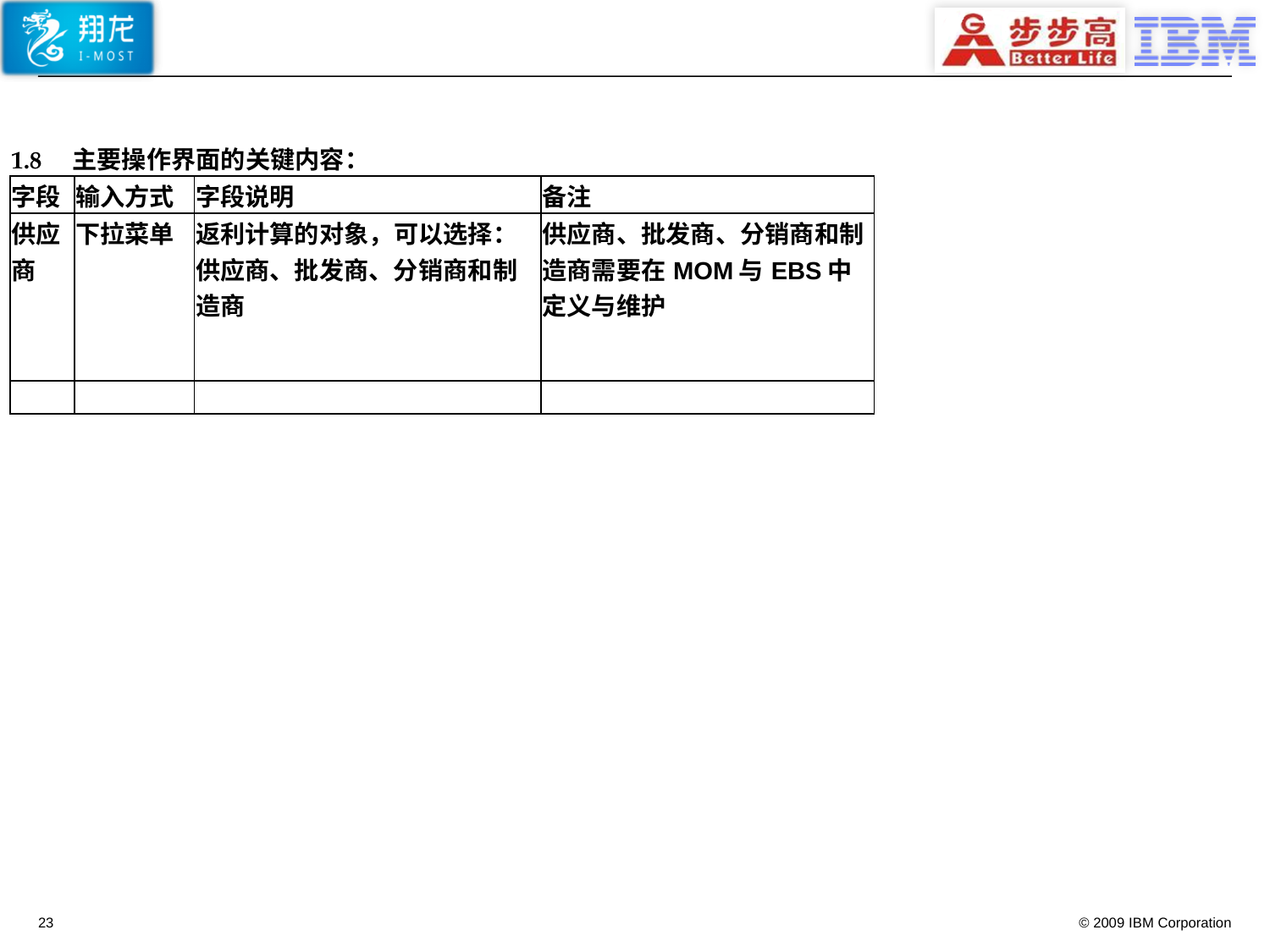

| 1.8    主要操作界面的关键内容： |  |  |  |
| --- | --- | --- | --- |
| 字段 | 输入方式 | 字段说明 | 备注 |
| 供应商 | 下拉菜单 | 返利计算的对象，可以选择：供应商、批发商、分销商和制造商 | 供应商、批发商、分销商和制造商需要在MOM与EBS中定义与维护 |
|  |  |  |  |
23